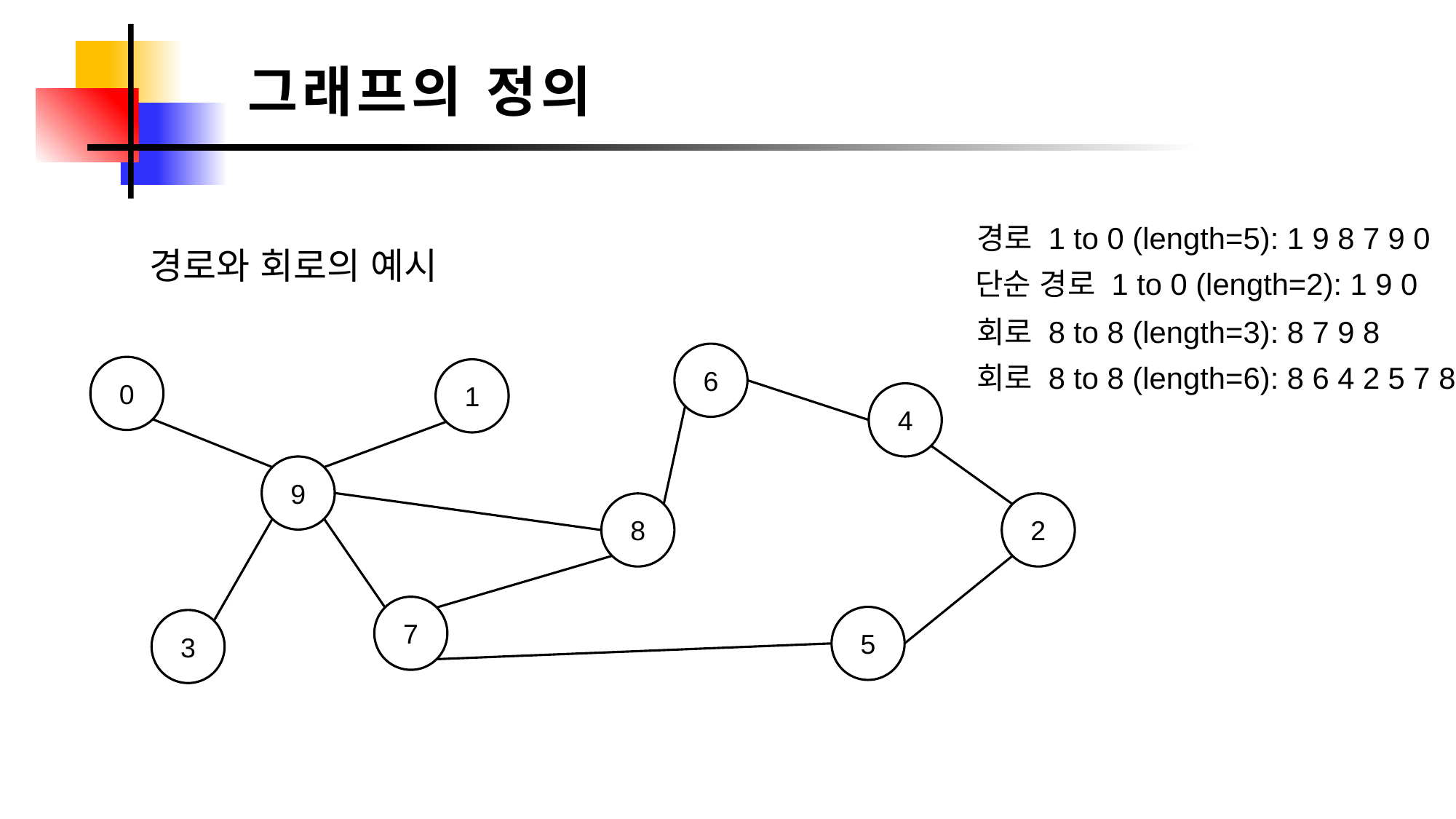

그래프의 정의
경로 1 to 0 (length=5): 1 9 8 7 9 0
경로와 회로의 예시
단순 경로 1 to 0 (length=2): 1 9 0
회로 8 to 8 (length=3): 8 7 9 8
6
회로 8 to 8 (length=6): 8 6 4 2 5 7 8
0
1
4
9
8
2
7
5
3